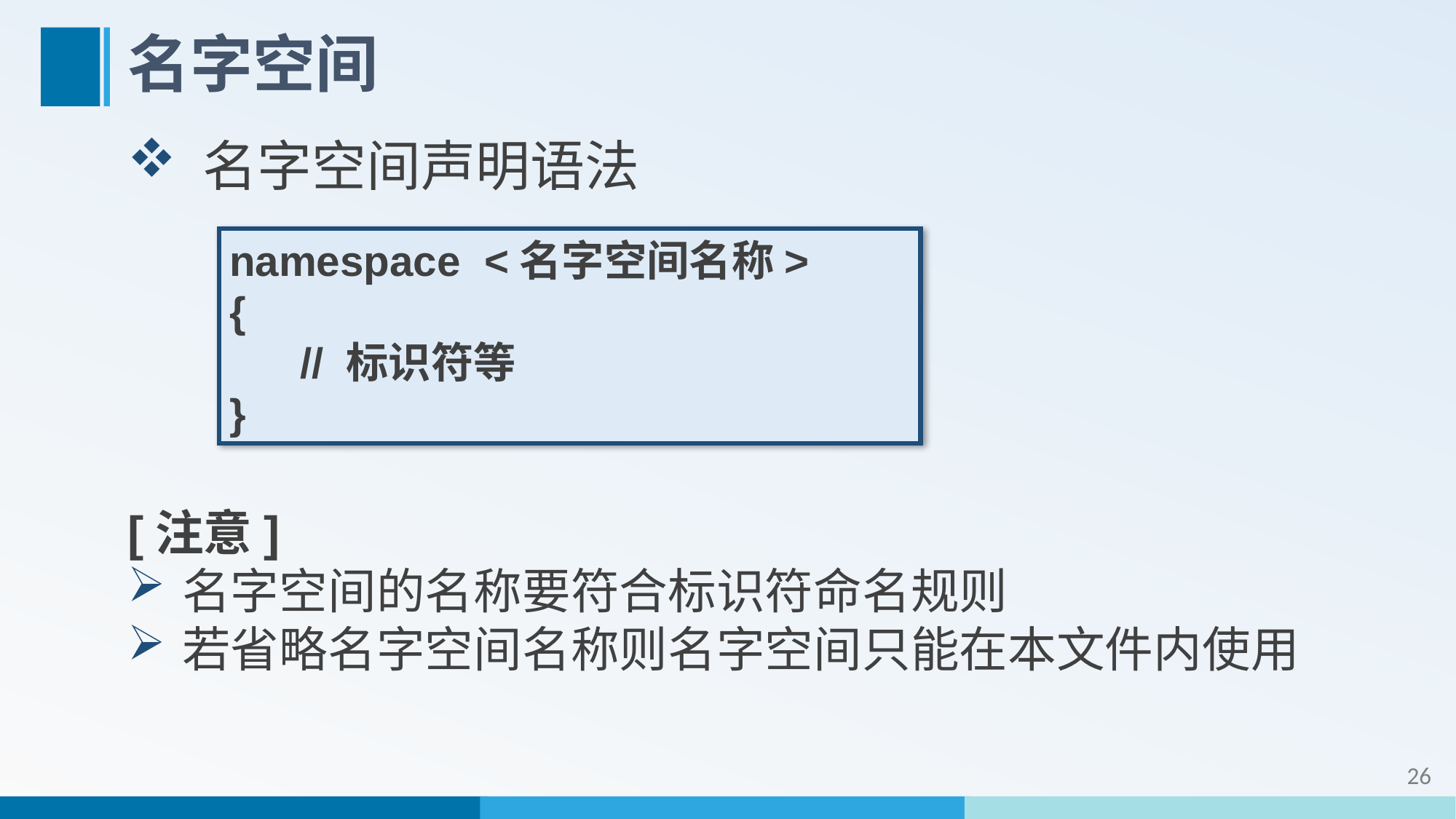

# 名字空间
 名字空间声明语法
namespace  <名字空间名称>
{
      // 标识符等
}
[注意]
名字空间的名称要符合标识符命名规则
若省略名字空间名称则名字空间只能在本文件内使用